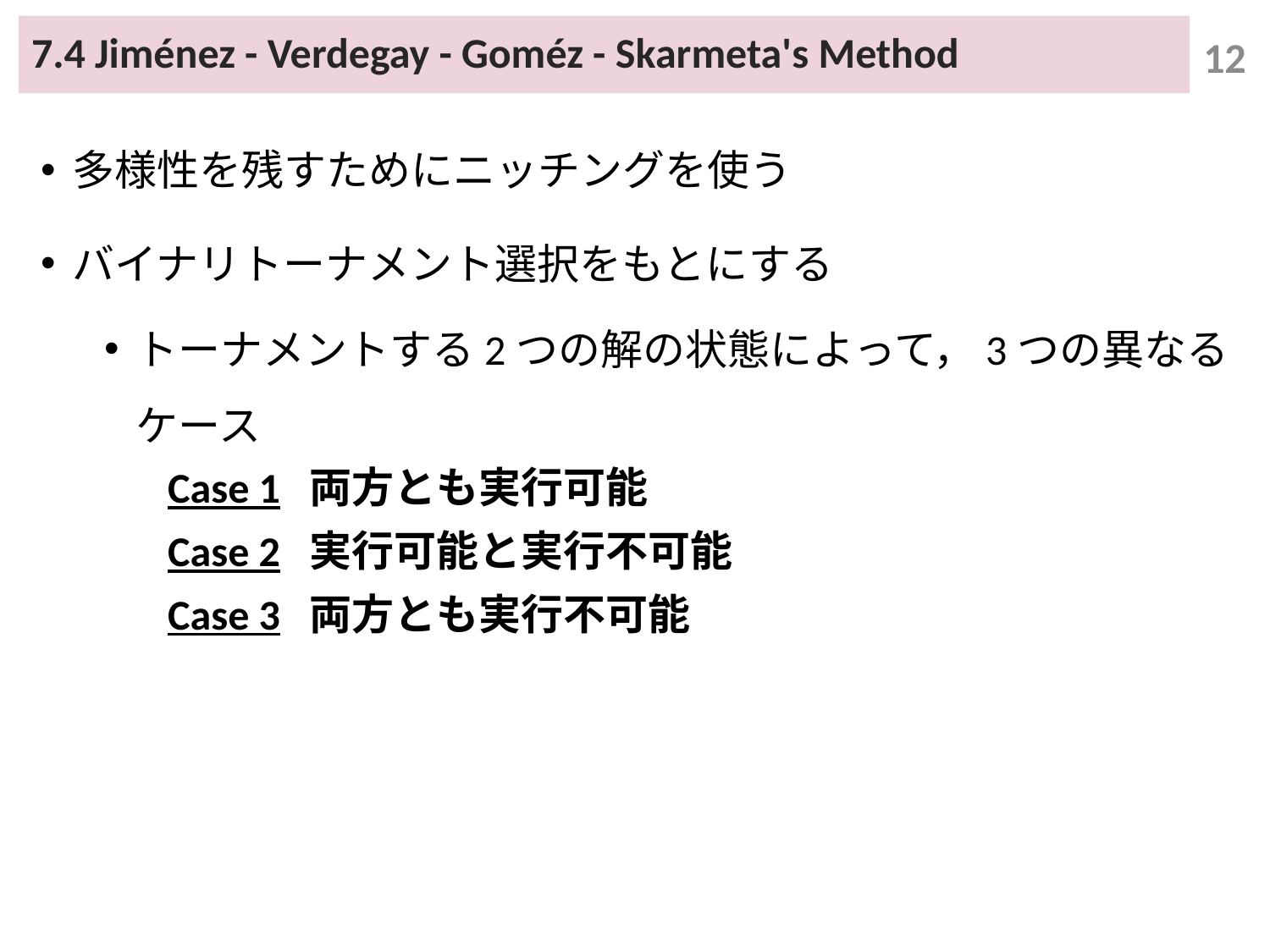

# 7.4 Jiménez - Verdegay - Goméz - Skarmeta's Method
12
多様性を残すためにニッチングを使う
バイナリトーナメント選択をもとにする
トーナメントする2つの解の状態によって，3つの異なるケース
	Case 1  両方とも実行可能
	Case 2  実行可能と実行不可能
	Case 3  両方とも実行不可能